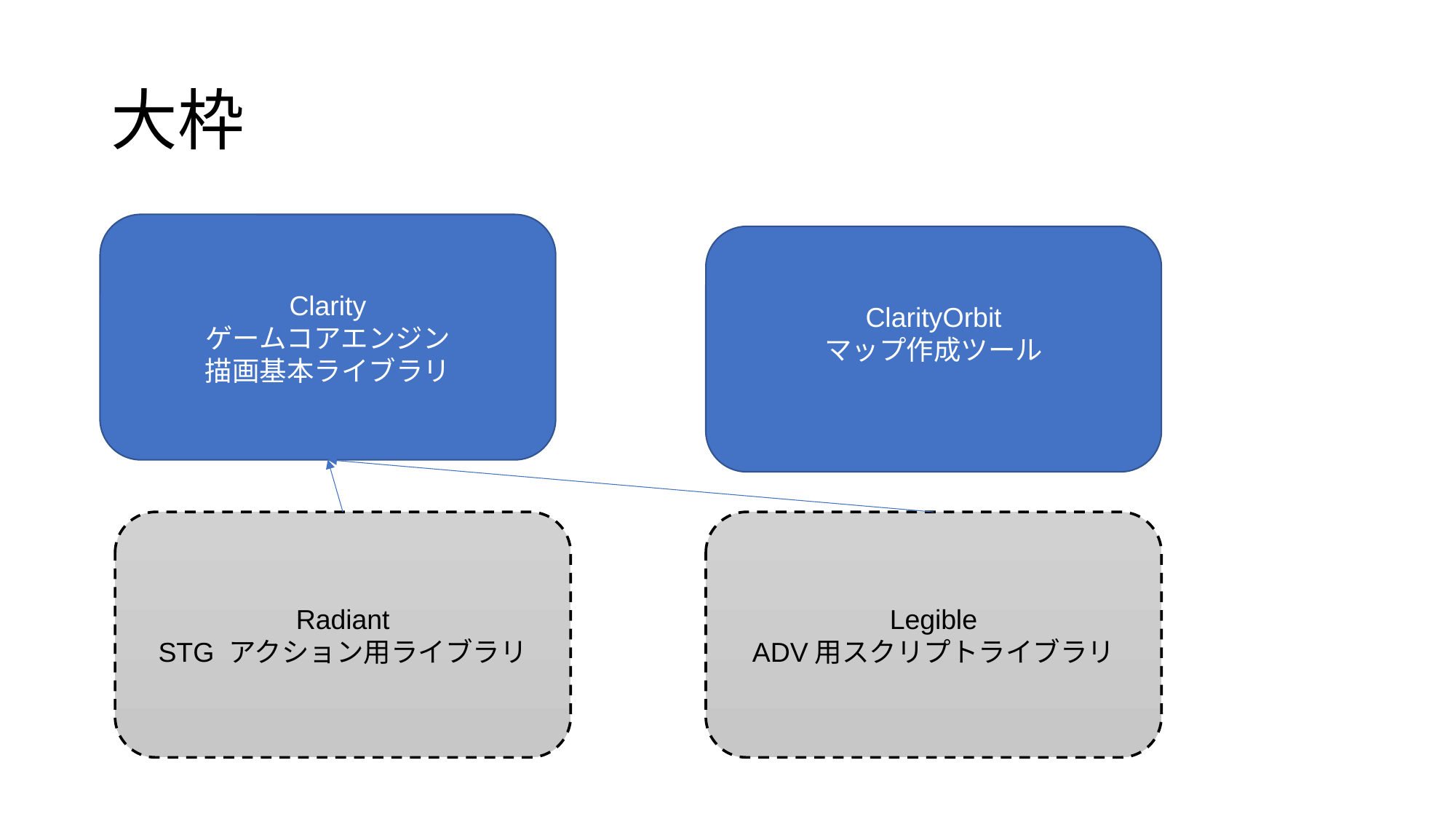

# 大枠
Clarity
ゲームコアエンジン
描画基本ライブラリ
ClarityOrbit
マップ作成ツール

Legible
ADV用スクリプトライブラリ
Radiant
STG アクション用ライブラリ